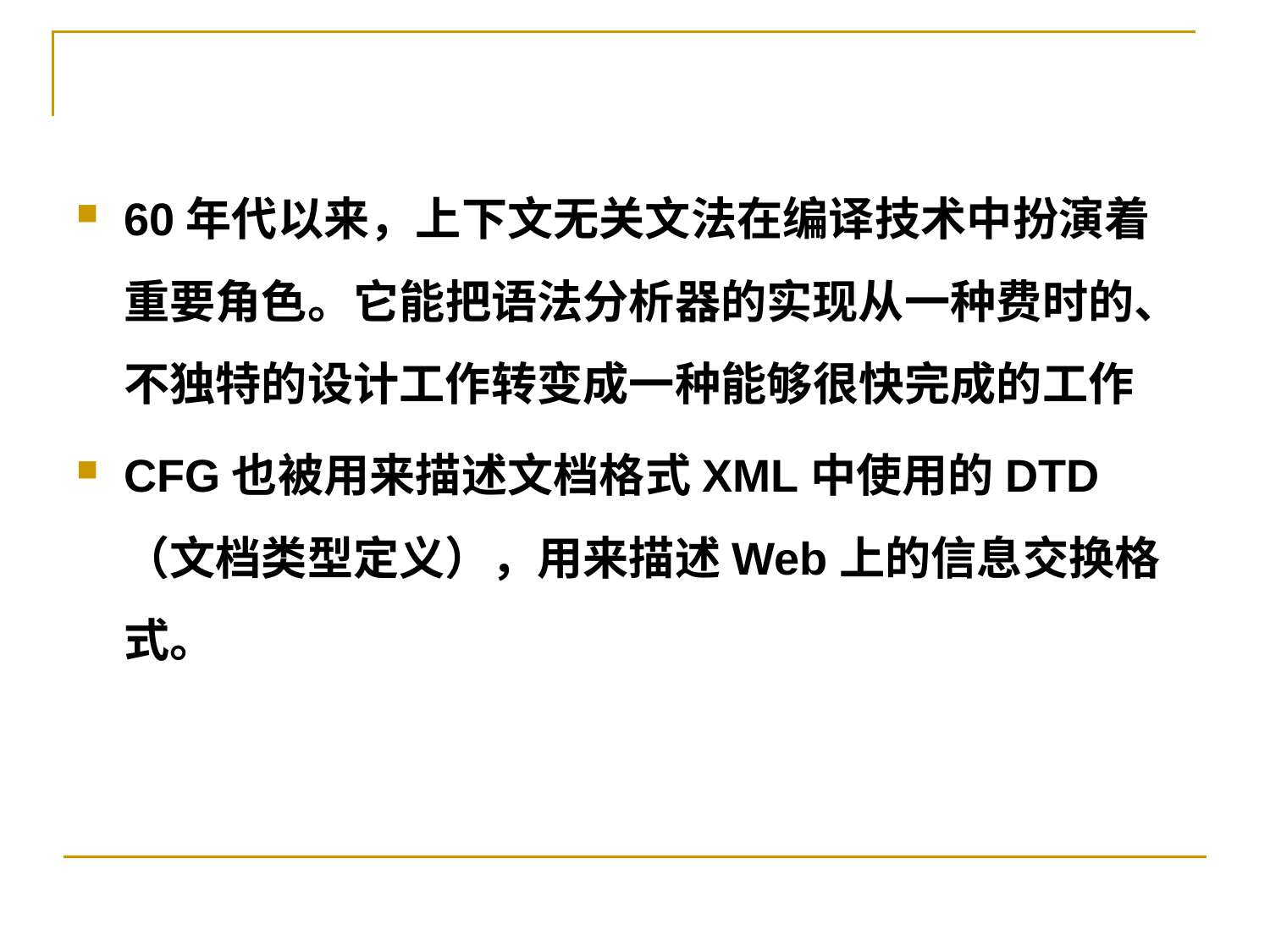

60年代以来，上下文无关文法在编译技术中扮演着重要角色。它能把语法分析器的实现从一种费时的、不独特的设计工作转变成一种能够很快完成的工作
CFG也被用来描述文档格式XML中使用的DTD（文档类型定义），用来描述Web上的信息交换格式。
117